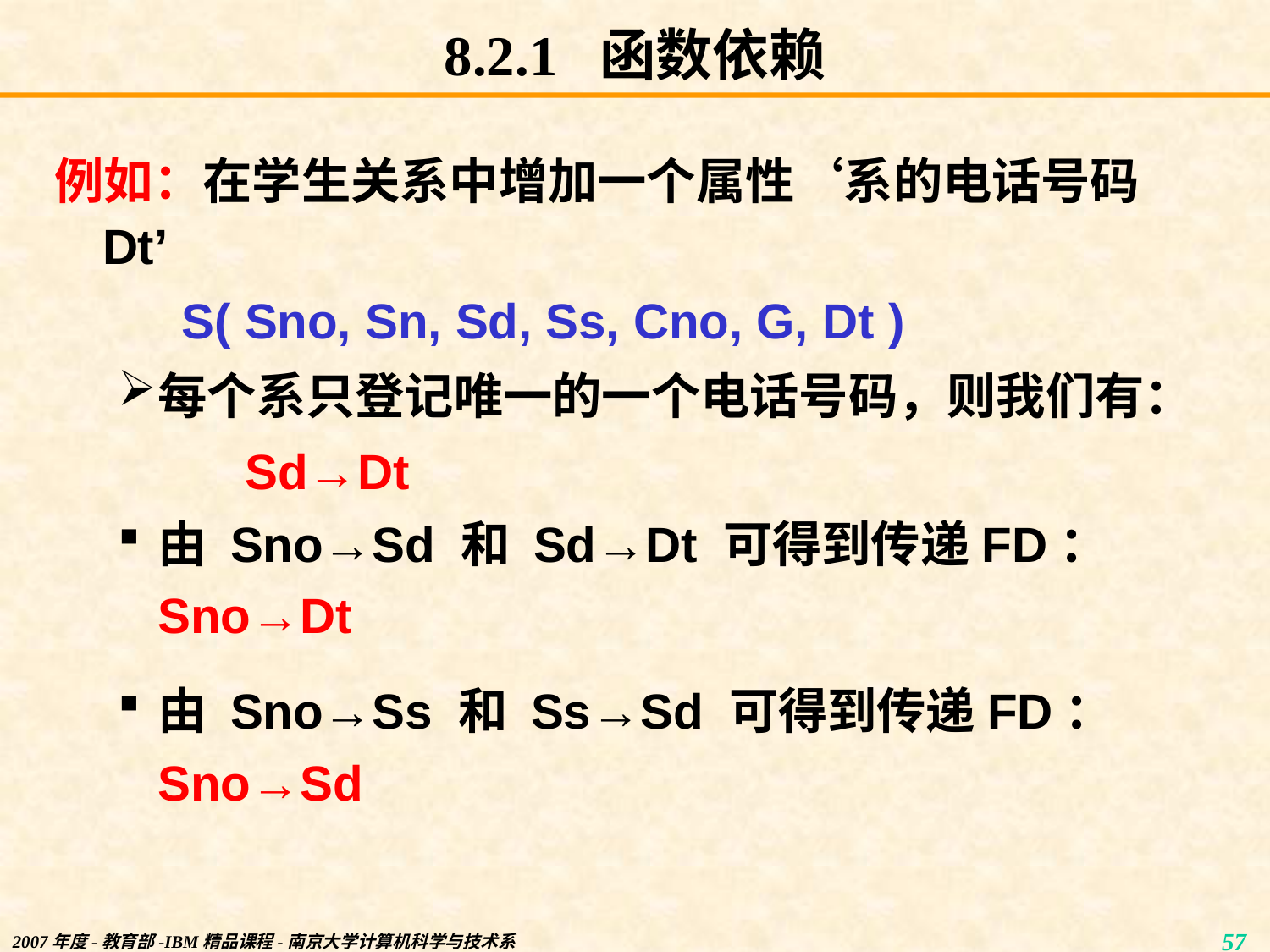

8.2.1  函数依赖
# 例如：在学生关系中增加一个属性‘系的电话号码Dt’
S( Sno, Sn, Sd, Ss, Cno, G, Dt )
每个系只登记唯一的一个电话号码，则我们有：
Sd→Dt
由 Sno→Sd 和 Sd→Dt 可得到传递FD： Sno→Dt
由 Sno→Ss 和 Ss→Sd 可得到传递FD： Sno→Sd
57
2007年度-教育部-IBM精品课程-南京大学计算机科学与技术系